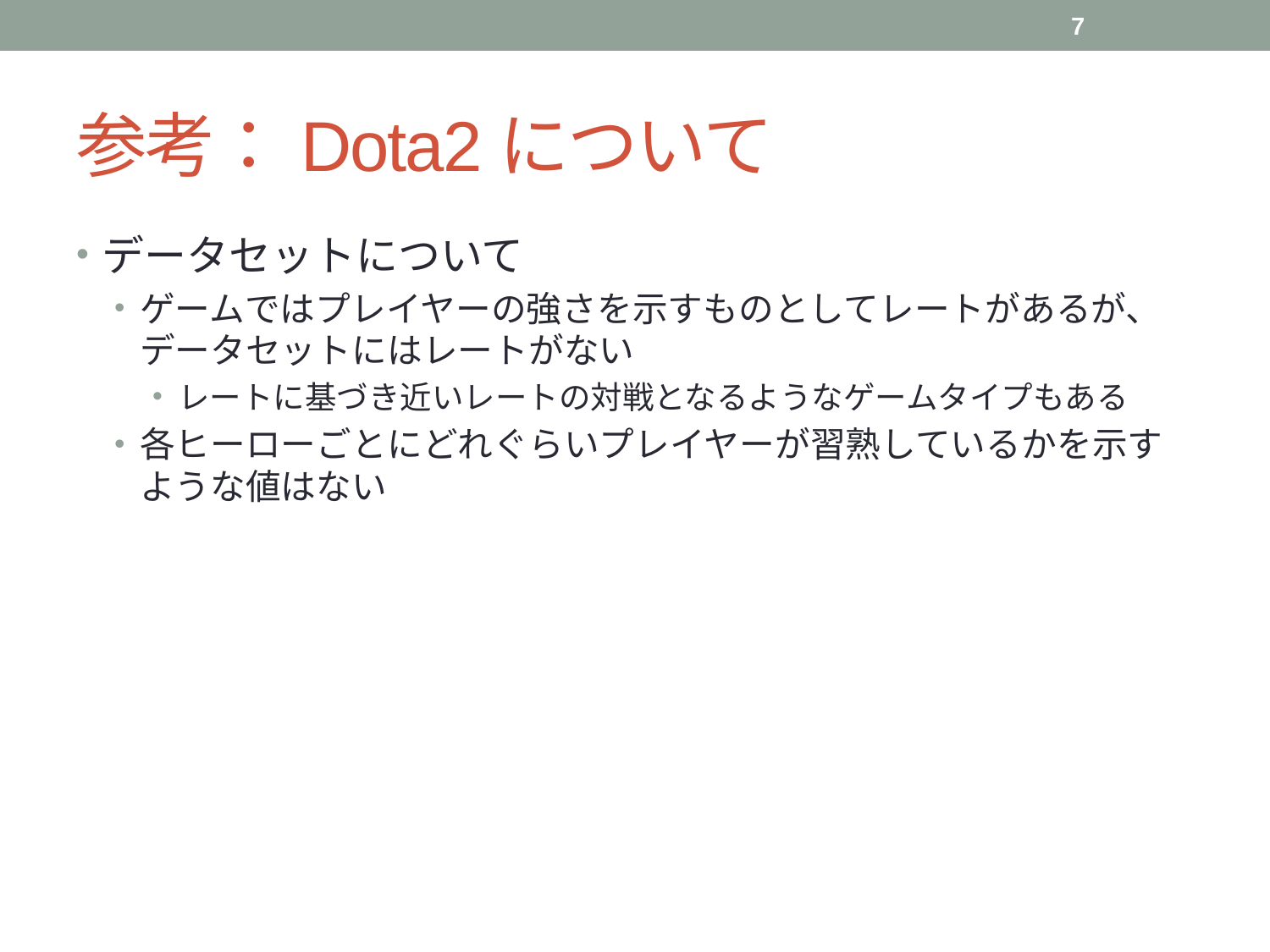

7
# 参考：Dota2について
データセットについて
ゲームではプレイヤーの強さを示すものとしてレートがあるが、データセットにはレートがない
レートに基づき近いレートの対戦となるようなゲームタイプもある
各ヒーローごとにどれぐらいプレイヤーが習熟しているかを示すような値はない